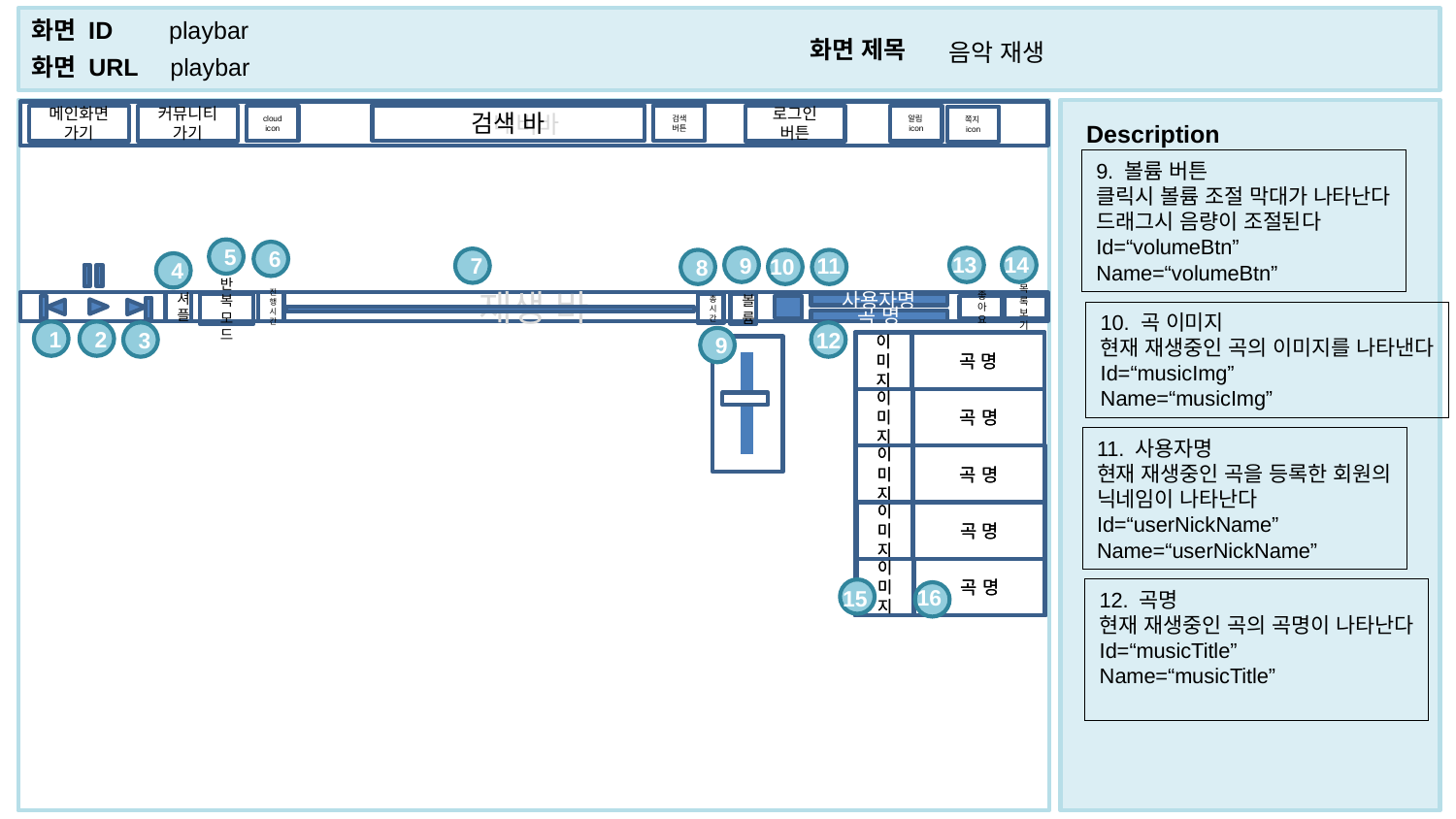

playbar
음악 재생
playbar
      네비바
검색 바
검색
버튼
cloud
icon
메인화면
가기
커뮤니티가기
로그인
버튼
알림icon
쪽지icon
9. 볼륨 버튼
클릭시 볼륨 조절 막대가 나타난다
드래그시 음량이 조절된다
Id=“volumeBtn”
Name=“volumeBtn”
5
6
14
13
11
10
9

7
8

4

셔플
진행시간
재생 바
총시간
사용자명
볼륨
반복 모드

좋아요
목록
보기

곡 명
10. 곡 이미지
현재 재생중인 곡의 이미지를 나타낸다
Id=“musicImg”
Name=“musicImg”
12
1
2
3

9
이미지
곡 명
이미지
곡 명

이미지
곡 명
이미지
곡 명

11. 사용자명
현재 재생중인 곡을 등록한 회원의
닉네임이 나타난다
Id=“userNickName”
Name=“userNickName”
이미지
곡 명
이미지
곡 명
이미지
곡 명
이미지
곡 명
이미지
곡 명
이미지
곡 명
16
15
12. 곡명
현재 재생중인 곡의 곡명이 나타난다
Id=“musicTitle”
Name=“musicTitle”